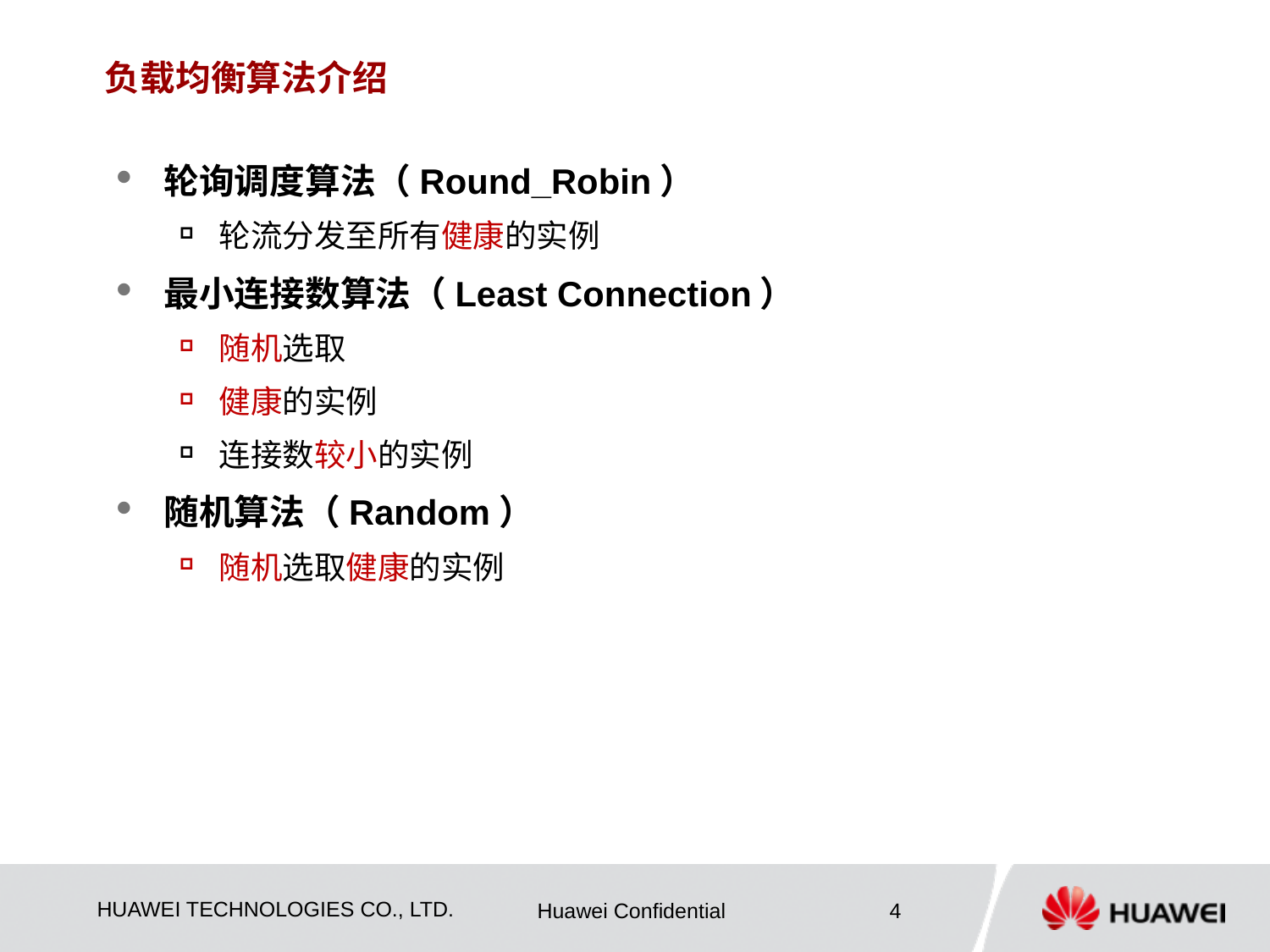

# 负载均衡算法介绍
轮询调度算法（Round_Robin）
轮流分发至所有健康的实例
最小连接数算法（Least Connection）
随机选取
健康的实例
连接数较小的实例
随机算法（Random）
随机选取健康的实例